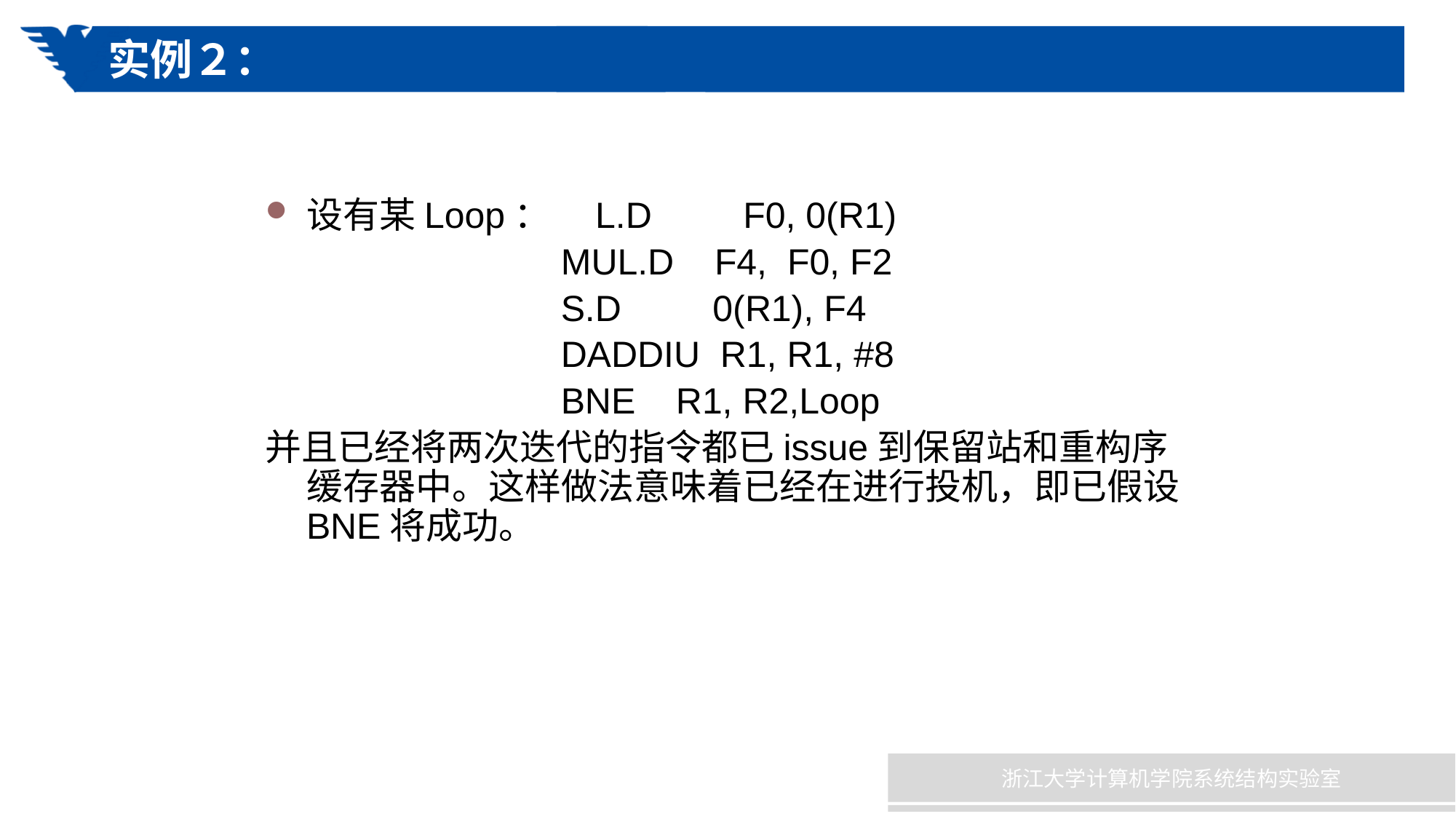

# 实例２：
设有某Loop：　L.D         F0, 0(R1)
                             MUL.D    F4,  F0, F2
                             S.D         0(R1), F4
                             DADDIU  R1, R1, #8
                             BNE    R1, R2,Loop
并且已经将两次迭代的指令都已issue到保留站和重构序缓存器中。这样做法意味着已经在进行投机，即已假设BNE将成功。